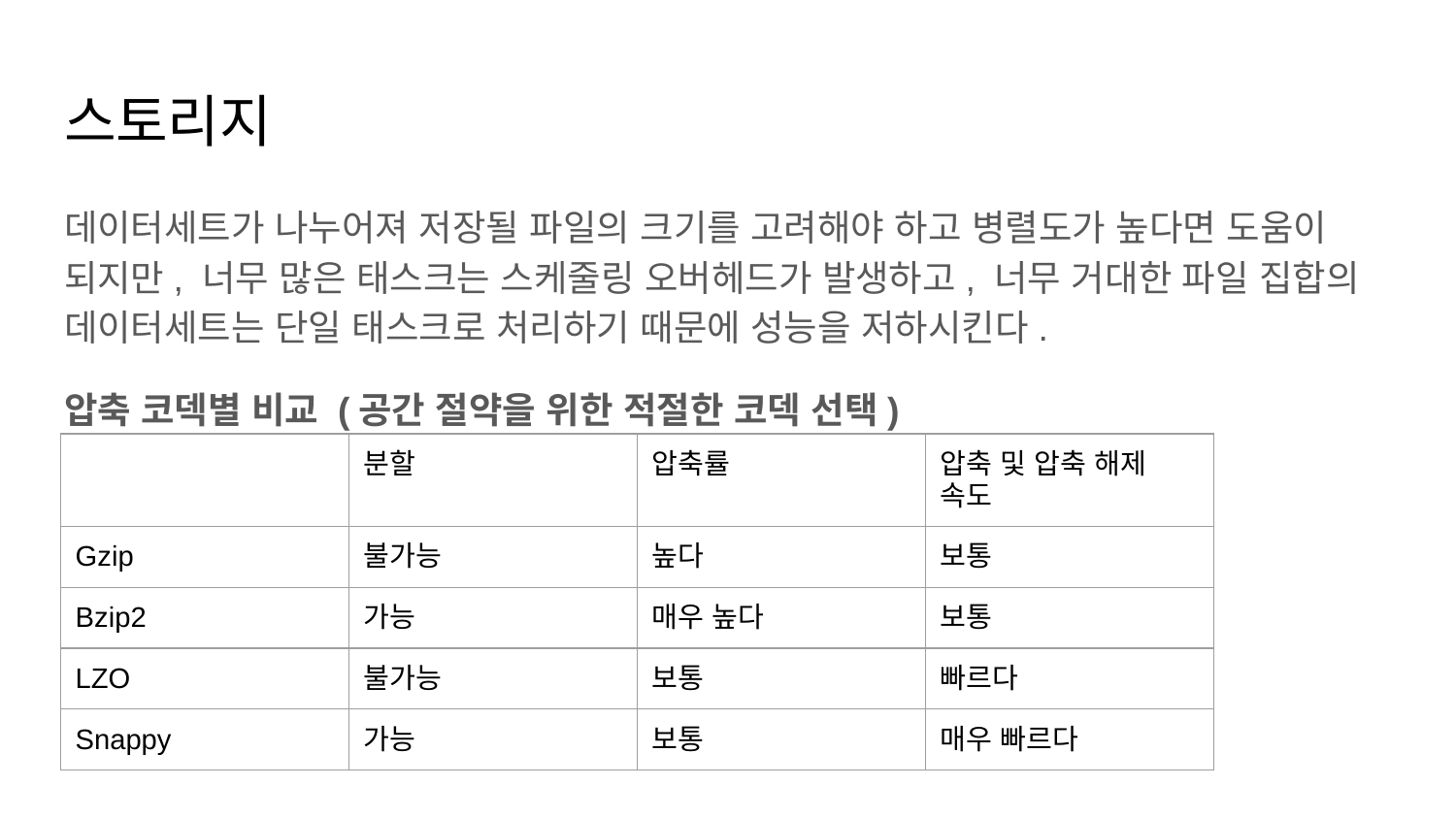

# 스토리지
데이터세트가 나누어져 저장될 파일의 크기를 고려해야 하고 병렬도가 높다면 도움이 되지만, 너무 많은 태스크는 스케줄링 오버헤드가 발생하고, 너무 거대한 파일 집합의 데이터세트는 단일 태스크로 처리하기 때문에 성능을 저하시킨다.
압축 코덱별 비교 (공간 절약을 위한 적절한 코덱 선택)
|  | 분할 | 압축률 | 압축 및 압축 해제 속도 |
| --- | --- | --- | --- |
| Gzip | 불가능 | 높다 | 보통 |
| Bzip2 | 가능 | 매우 높다 | 보통 |
| LZO | 불가능 | 보통 | 빠르다 |
| Snappy | 가능 | 보통 | 매우 빠르다 |